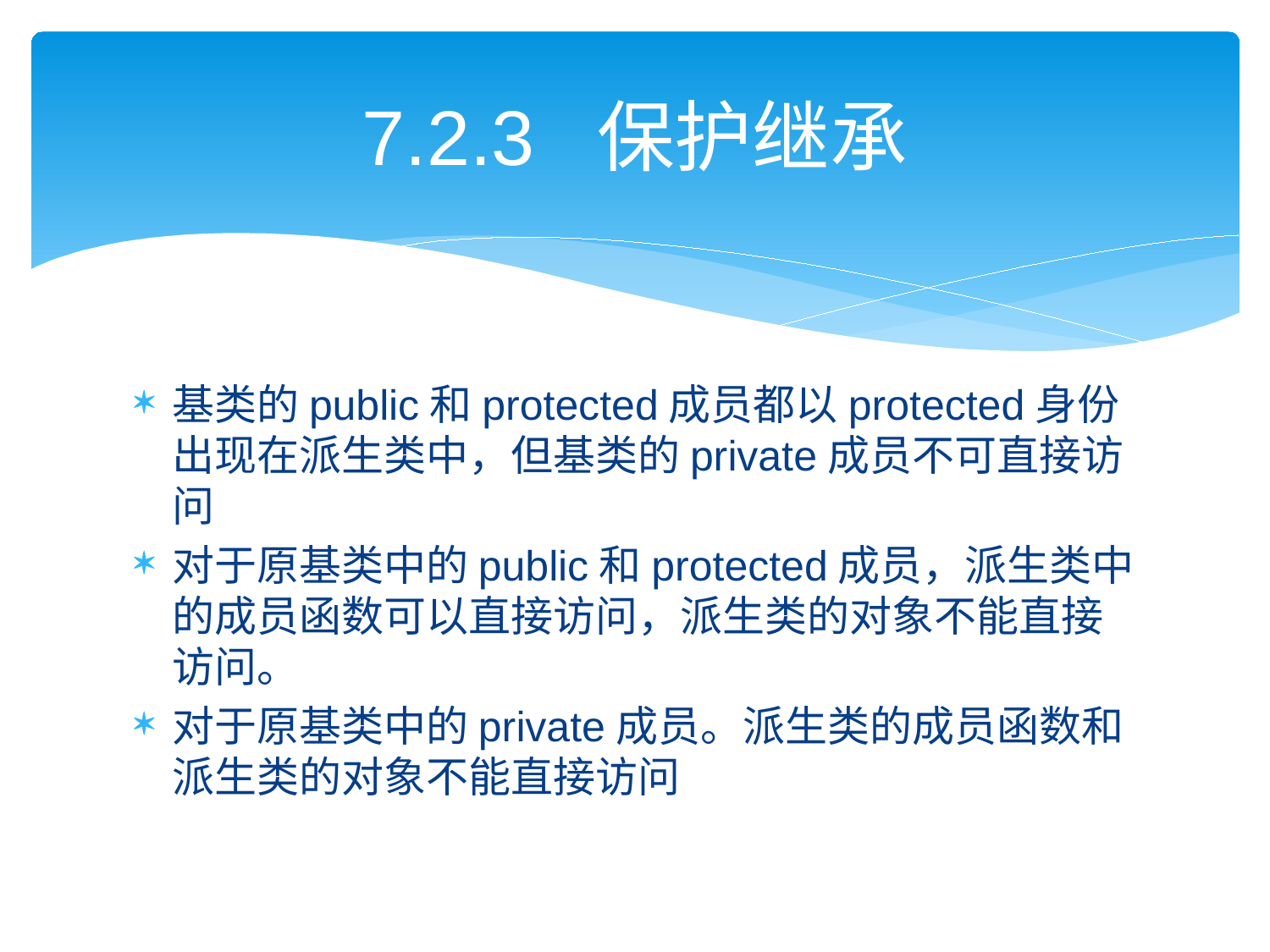

# 7.2.3  保护继承
基类的public和protected成员都以protected身份出现在派生类中，但基类的private成员不可直接访问
对于原基类中的public和protected成员，派生类中的成员函数可以直接访问，派生类的对象不能直接访问。
对于原基类中的private成员。派生类的成员函数和派生类的对象不能直接访问